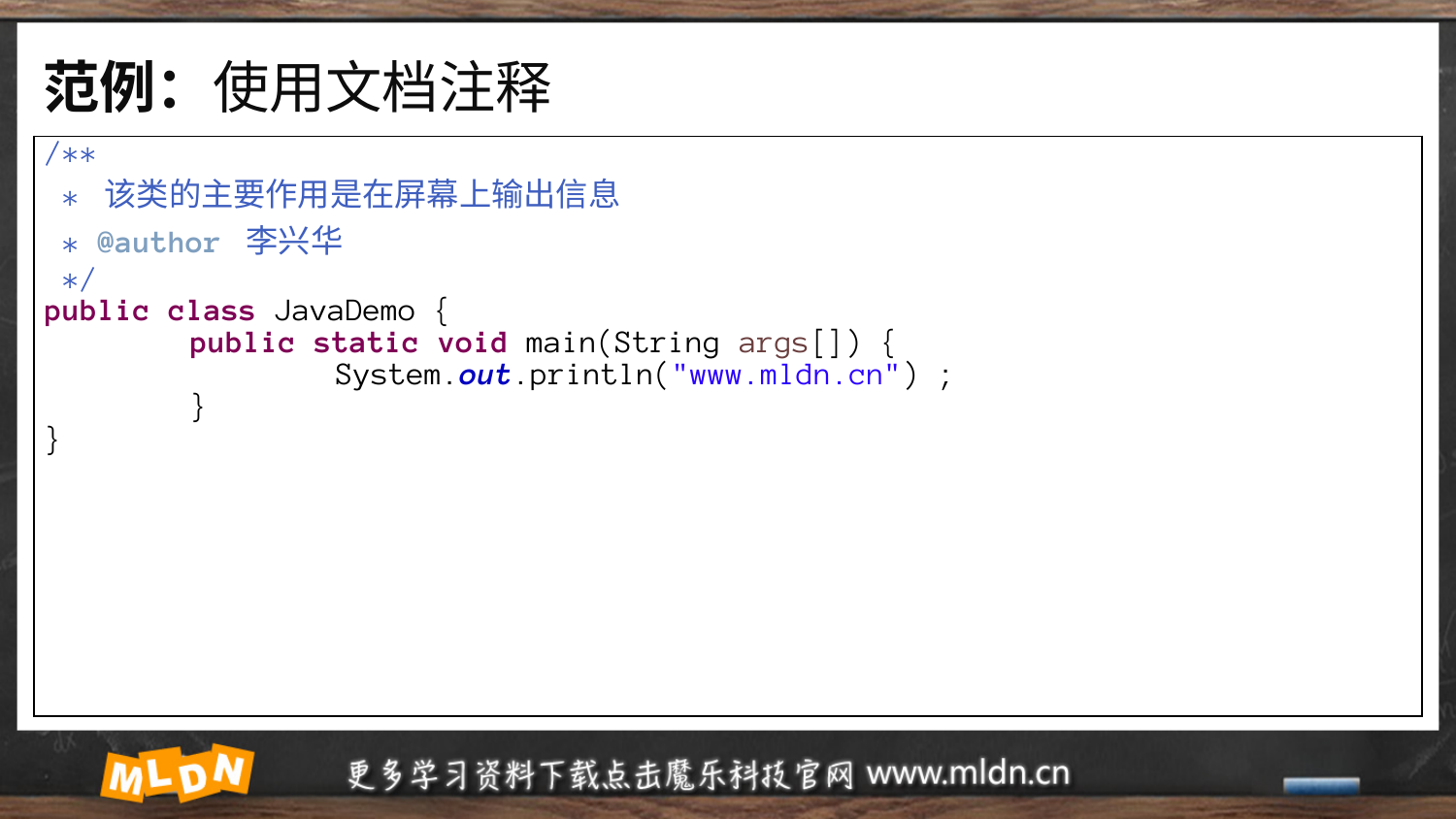

# 范例：使用文档注释
| /\*\* \* 该类的主要作用是在屏幕上输出信息 \* @author 李兴华 \*/ public class JavaDemo { public static void main(String args[]) { System.out.println("www.mldn.cn") ; } } |
| --- |